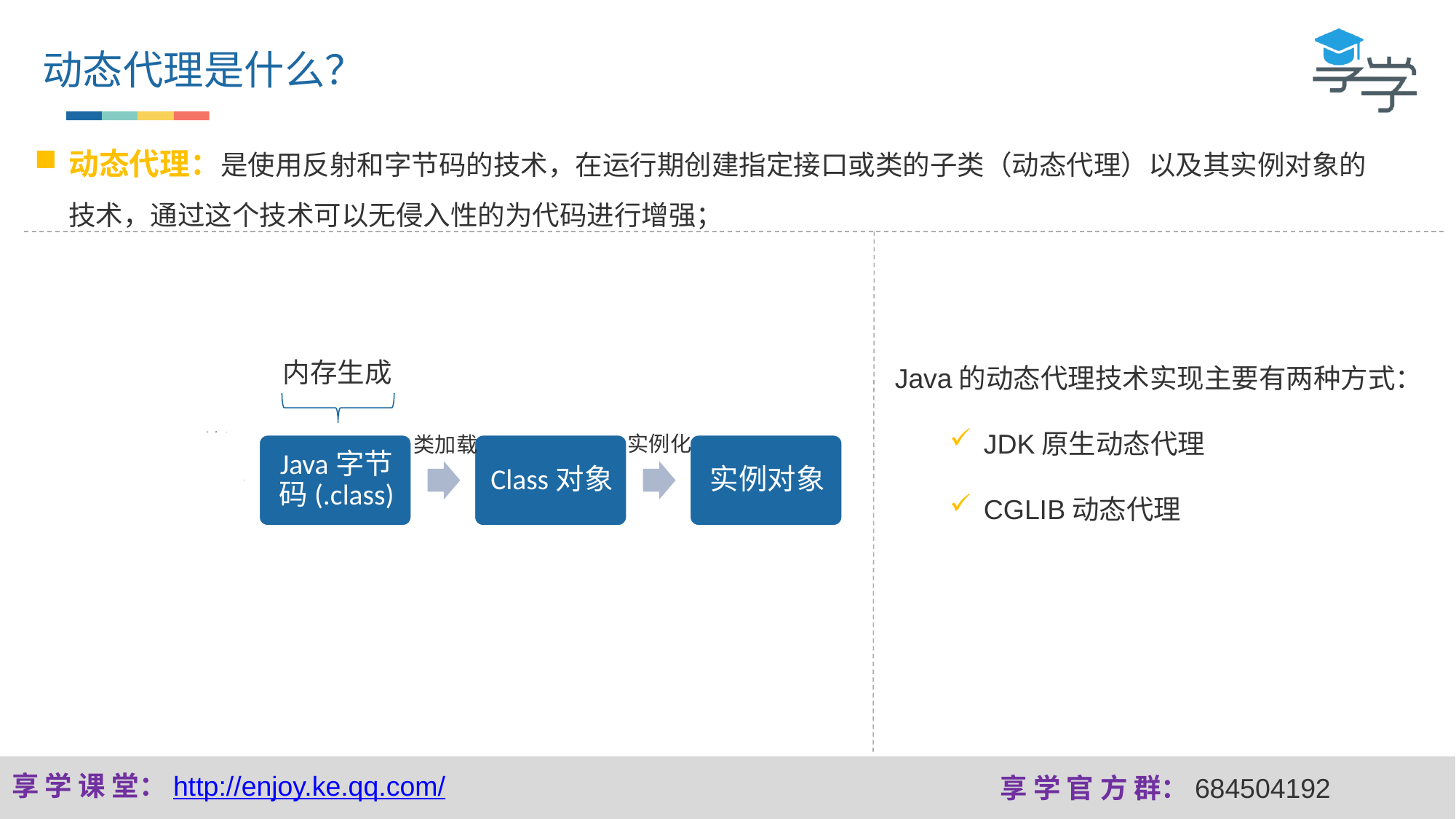

动态代理是什么？

动态代理：是使用反射和字节码的技术，在运行期创建指定接口或类的子类（动态代理）以及其实例对象的技术，通过这个技术可以无侵入性的为代码进行增强；
Java的动态代理技术实现主要有两种方式：
JDK原生动态代理
CGLIB动态代理
Java源文件（.java）

Java字节码(.class)

Class对象

实例对象
 内存生成

编译
实例化
类加载